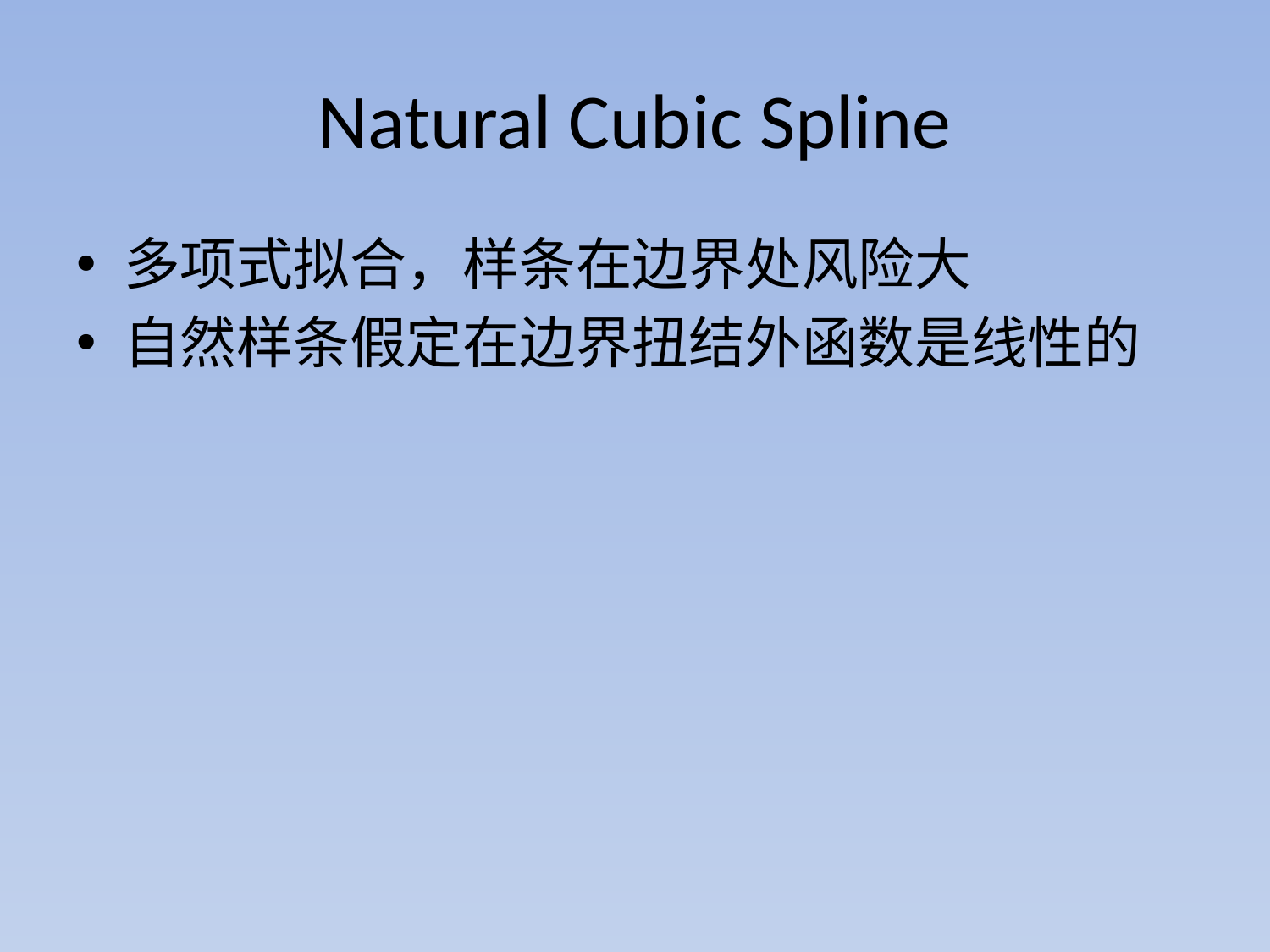

# Natural Cubic Spline
多项式拟合，样条在边界处风险大
自然样条假定在边界扭结外函数是线性的